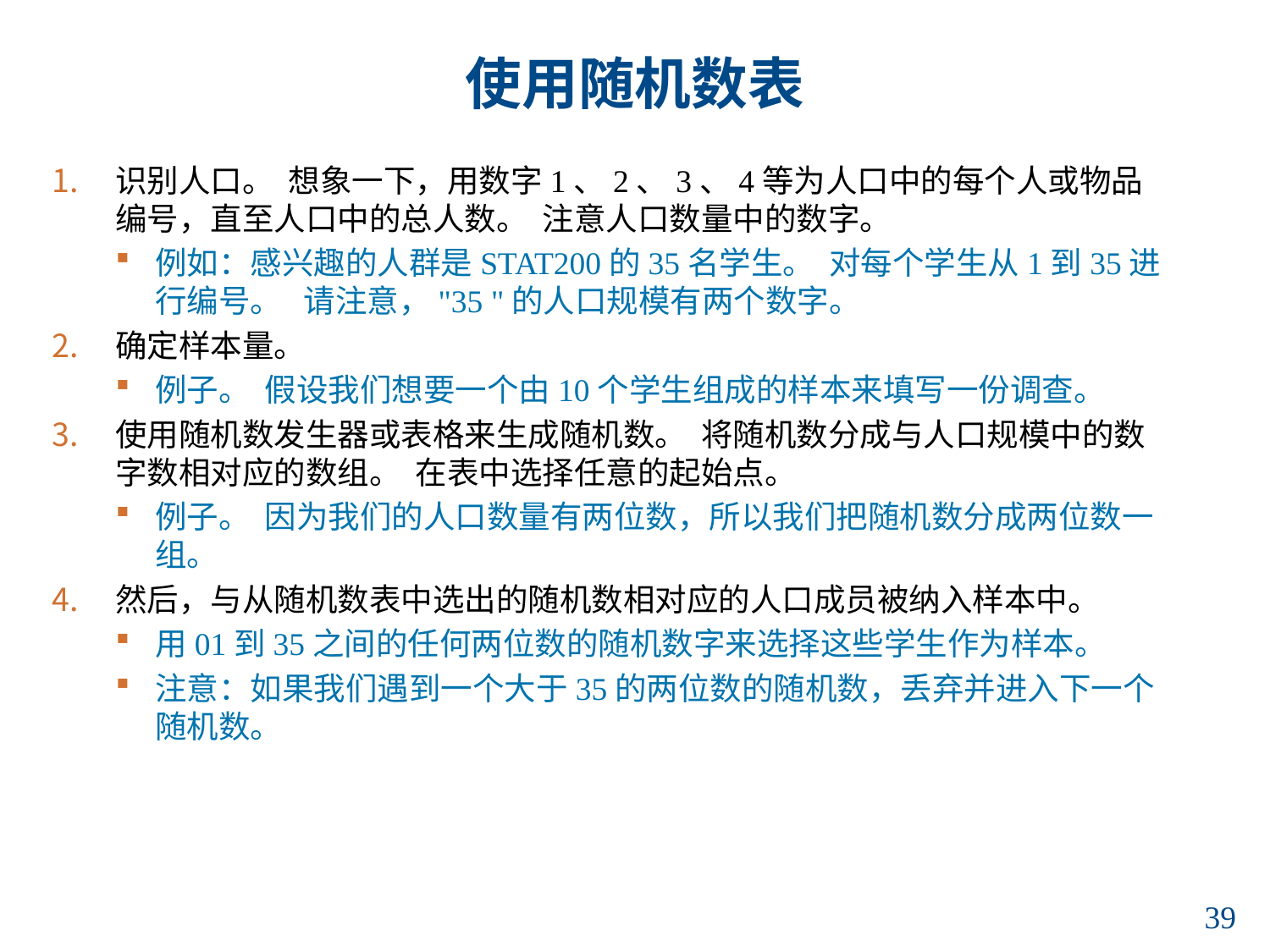

# 使用随机数表
识别人口。  想象一下，用数字1、2、3、4等为人口中的每个人或物品编号，直至人口中的总人数。  注意人口数量中的数字。
例如：感兴趣的人群是STAT200的35名学生。  对每个学生从1到35进行编号。   请注意，"35 "的人口规模有两个数字。
确定样本量。
例子。  假设我们想要一个由10个学生组成的样本来填写一份调查。
使用随机数发生器或表格来生成随机数。  将随机数分成与人口规模中的数字数相对应的数组。  在表中选择任意的起始点。
例子。  因为我们的人口数量有两位数，所以我们把随机数分成两位数一组。
然后，与从随机数表中选出的随机数相对应的人口成员被纳入样本中。
用01到35之间的任何两位数的随机数字来选择这些学生作为样本。
注意：如果我们遇到一个大于35的两位数的随机数，丢弃并进入下一个随机数。

39